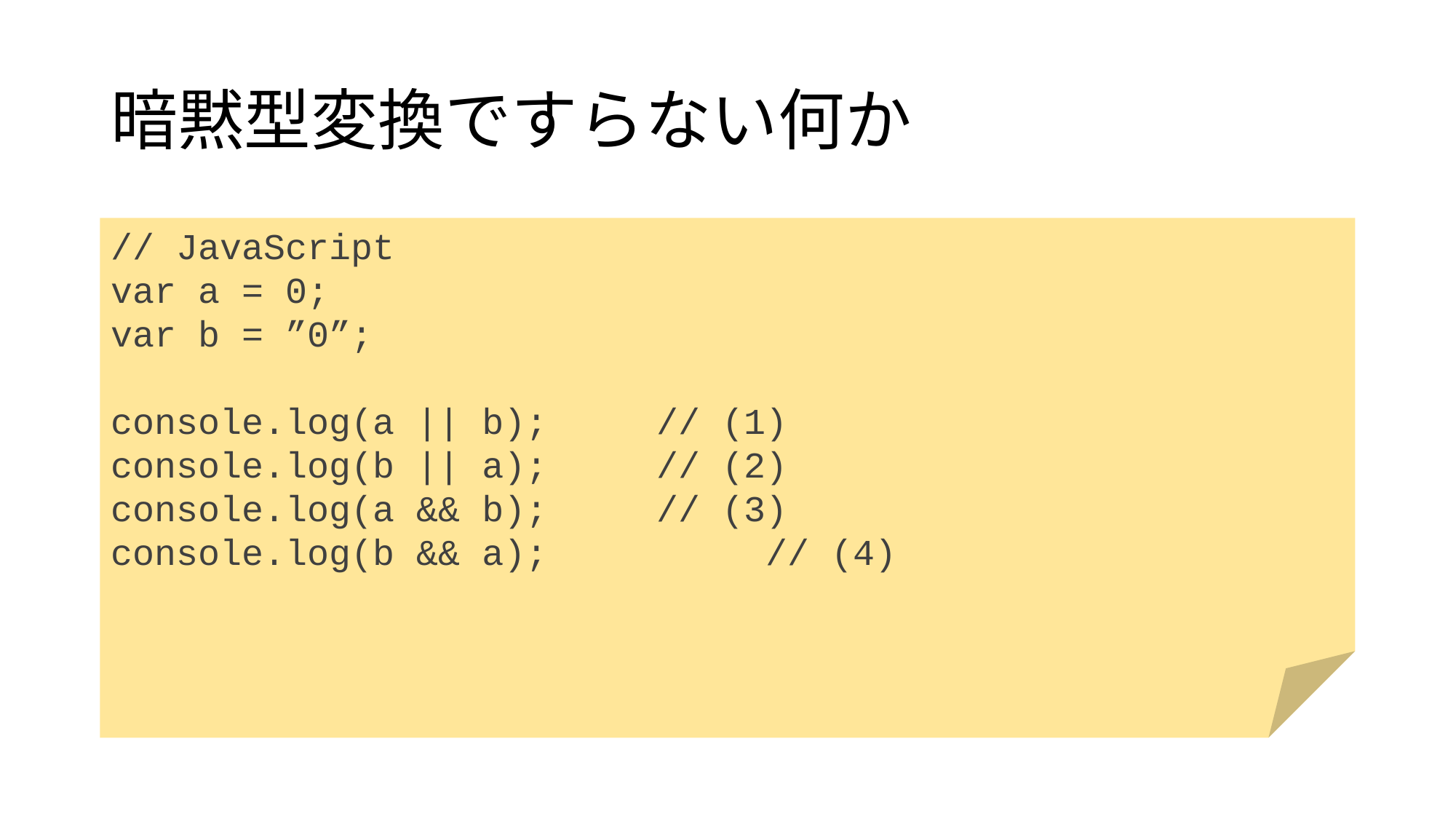

# 暗黙型変換ですらない何か

// JavaScript
var a = 0;
var b = ”0”;

console.log(a || b); 	// (1)
console.log(b || a); 	// (2)
console.log(a && b); 	// (3)
console.log(b && a);		// (4)